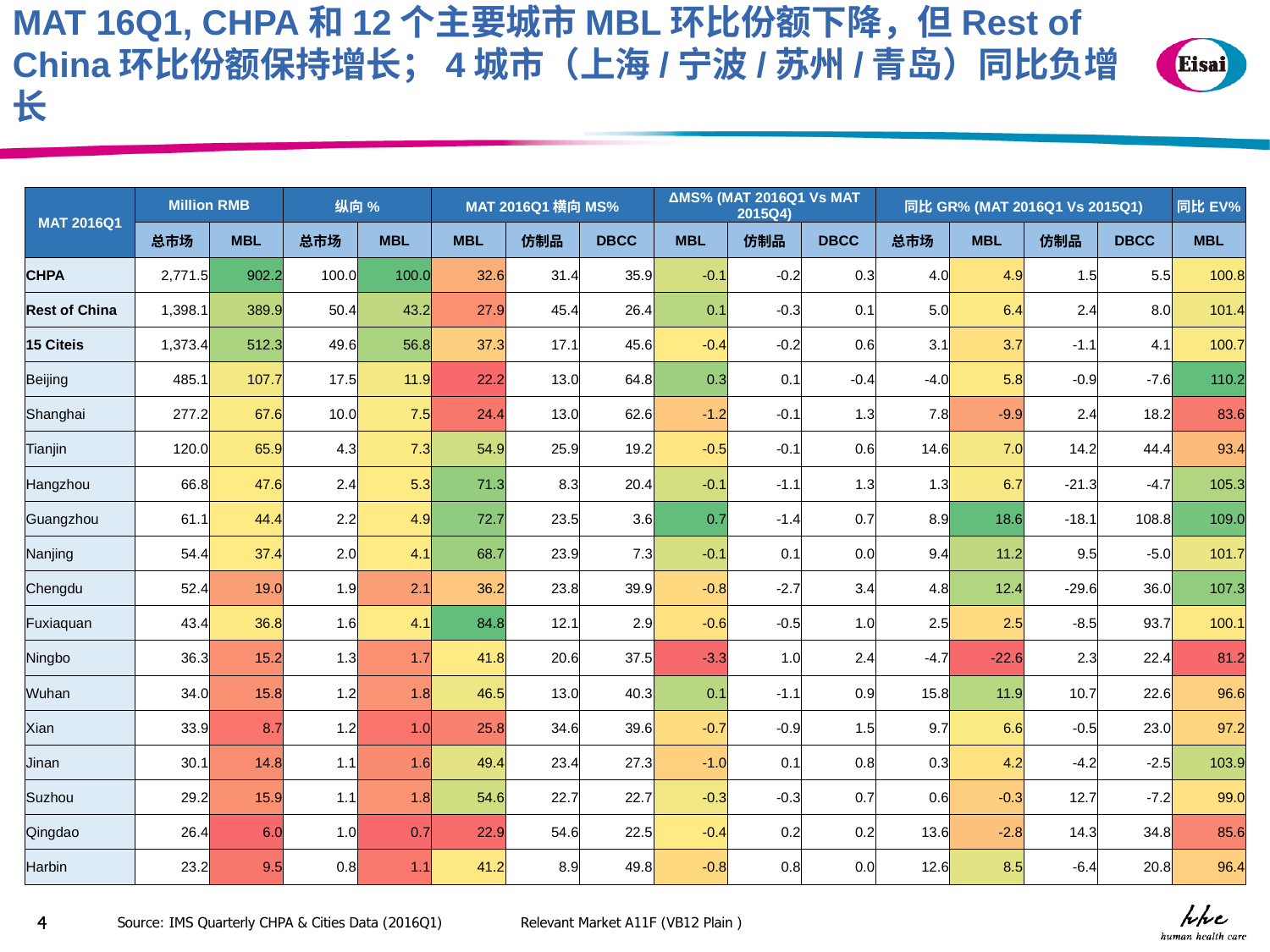

MAT 16Q1, CHPA和12个主要城市MBL环比份额下降，但Rest of China环比份额保持增长；4城市（上海/宁波/苏州/青岛）同比负增长
| MAT 2016Q1 | Million RMB |  | 纵向% |  | MAT 2016Q1横向MS% |  |  | ΔMS% (MAT 2016Q1 Vs MAT 2015Q4) |  |  | 同比GR% (MAT 2016Q1 Vs 2015Q1) |  |  |  | 同比EV% |
| --- | --- | --- | --- | --- | --- | --- | --- | --- | --- | --- | --- | --- | --- | --- | --- |
|  | 总市场 | MBL | 总市场 | MBL | MBL | 仿制品 | DBCC | MBL | 仿制品 | DBCC | 总市场 | MBL | 仿制品 | DBCC | MBL |
| CHPA | 2,771.5 | 902.2 | 100.0 | 100.0 | 32.6 | 31.4 | 35.9 | -0.1 | -0.2 | 0.3 | 4.0 | 4.9 | 1.5 | 5.5 | 100.8 |
| Rest of China | 1,398.1 | 389.9 | 50.4 | 43.2 | 27.9 | 45.4 | 26.4 | 0.1 | -0.3 | 0.1 | 5.0 | 6.4 | 2.4 | 8.0 | 101.4 |
| 15 Citeis | 1,373.4 | 512.3 | 49.6 | 56.8 | 37.3 | 17.1 | 45.6 | -0.4 | -0.2 | 0.6 | 3.1 | 3.7 | -1.1 | 4.1 | 100.7 |
| Beijing | 485.1 | 107.7 | 17.5 | 11.9 | 22.2 | 13.0 | 64.8 | 0.3 | 0.1 | -0.4 | -4.0 | 5.8 | -0.9 | -7.6 | 110.2 |
| Shanghai | 277.2 | 67.6 | 10.0 | 7.5 | 24.4 | 13.0 | 62.6 | -1.2 | -0.1 | 1.3 | 7.8 | -9.9 | 2.4 | 18.2 | 83.6 |
| Tianjin | 120.0 | 65.9 | 4.3 | 7.3 | 54.9 | 25.9 | 19.2 | -0.5 | -0.1 | 0.6 | 14.6 | 7.0 | 14.2 | 44.4 | 93.4 |
| Hangzhou | 66.8 | 47.6 | 2.4 | 5.3 | 71.3 | 8.3 | 20.4 | -0.1 | -1.1 | 1.3 | 1.3 | 6.7 | -21.3 | -4.7 | 105.3 |
| Guangzhou | 61.1 | 44.4 | 2.2 | 4.9 | 72.7 | 23.5 | 3.6 | 0.7 | -1.4 | 0.7 | 8.9 | 18.6 | -18.1 | 108.8 | 109.0 |
| Nanjing | 54.4 | 37.4 | 2.0 | 4.1 | 68.7 | 23.9 | 7.3 | -0.1 | 0.1 | 0.0 | 9.4 | 11.2 | 9.5 | -5.0 | 101.7 |
| Chengdu | 52.4 | 19.0 | 1.9 | 2.1 | 36.2 | 23.8 | 39.9 | -0.8 | -2.7 | 3.4 | 4.8 | 12.4 | -29.6 | 36.0 | 107.3 |
| Fuxiaquan | 43.4 | 36.8 | 1.6 | 4.1 | 84.8 | 12.1 | 2.9 | -0.6 | -0.5 | 1.0 | 2.5 | 2.5 | -8.5 | 93.7 | 100.1 |
| Ningbo | 36.3 | 15.2 | 1.3 | 1.7 | 41.8 | 20.6 | 37.5 | -3.3 | 1.0 | 2.4 | -4.7 | -22.6 | 2.3 | 22.4 | 81.2 |
| Wuhan | 34.0 | 15.8 | 1.2 | 1.8 | 46.5 | 13.0 | 40.3 | 0.1 | -1.1 | 0.9 | 15.8 | 11.9 | 10.7 | 22.6 | 96.6 |
| Xian | 33.9 | 8.7 | 1.2 | 1.0 | 25.8 | 34.6 | 39.6 | -0.7 | -0.9 | 1.5 | 9.7 | 6.6 | -0.5 | 23.0 | 97.2 |
| Jinan | 30.1 | 14.8 | 1.1 | 1.6 | 49.4 | 23.4 | 27.3 | -1.0 | 0.1 | 0.8 | 0.3 | 4.2 | -4.2 | -2.5 | 103.9 |
| Suzhou | 29.2 | 15.9 | 1.1 | 1.8 | 54.6 | 22.7 | 22.7 | -0.3 | -0.3 | 0.7 | 0.6 | -0.3 | 12.7 | -7.2 | 99.0 |
| Qingdao | 26.4 | 6.0 | 1.0 | 0.7 | 22.9 | 54.6 | 22.5 | -0.4 | 0.2 | 0.2 | 13.6 | -2.8 | 14.3 | 34.8 | 85.6 |
| Harbin | 23.2 | 9.5 | 0.8 | 1.1 | 41.2 | 8.9 | 49.8 | -0.8 | 0.8 | 0.0 | 12.6 | 8.5 | -6.4 | 20.8 | 96.4 |
Source: IMS Quarterly CHPA & Cities Data (2016Q1)
 Relevant Market A11F (VB12 Plain )
4